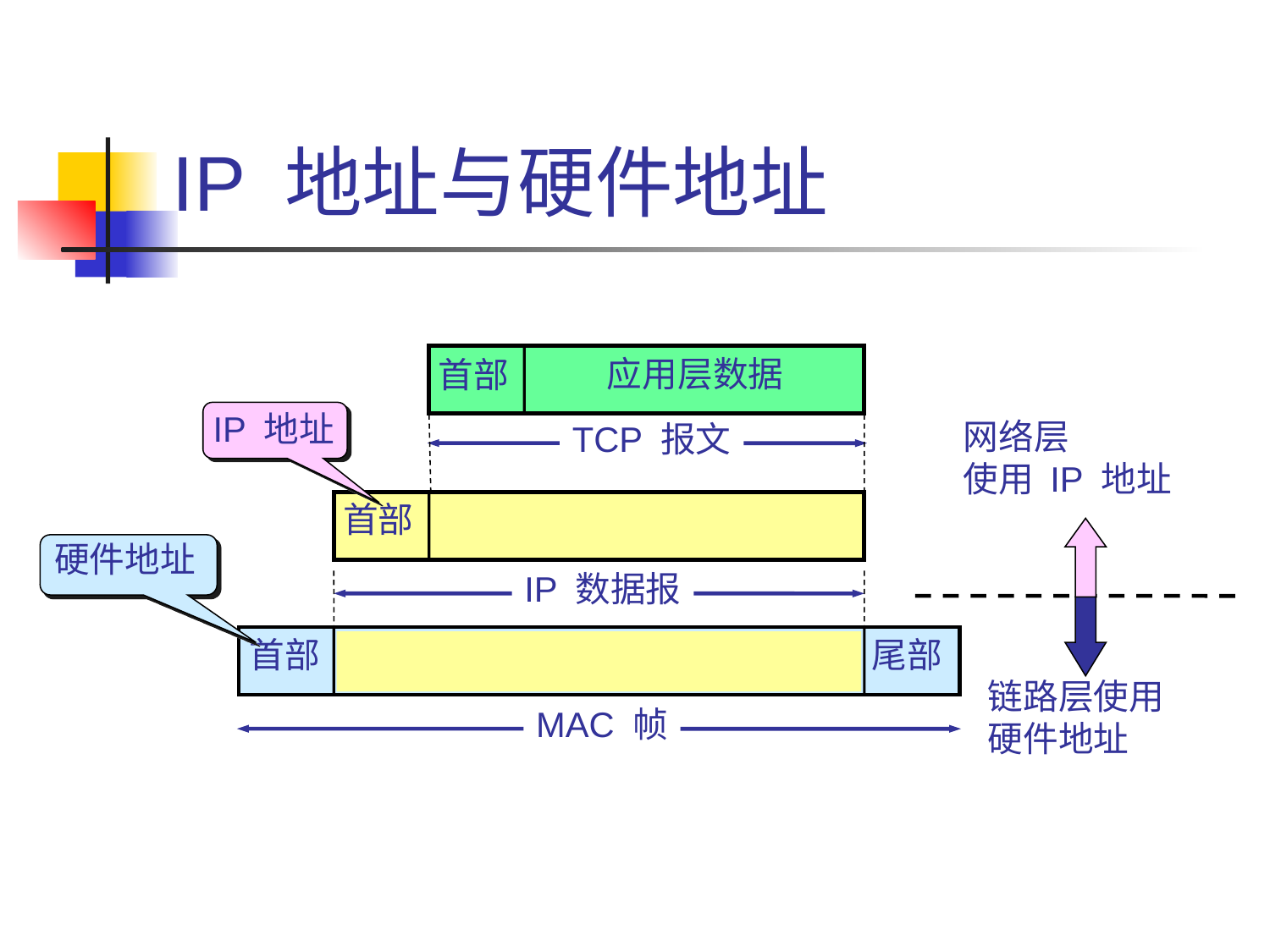

# IP 地址与硬件地址

应用层数据
首部
IP 地址

网络层
使用 IP 地址

TCP 报文

首部

硬件地址

链路层使用
硬件地址
IP 数据报

首部
尾部

MAC 帧